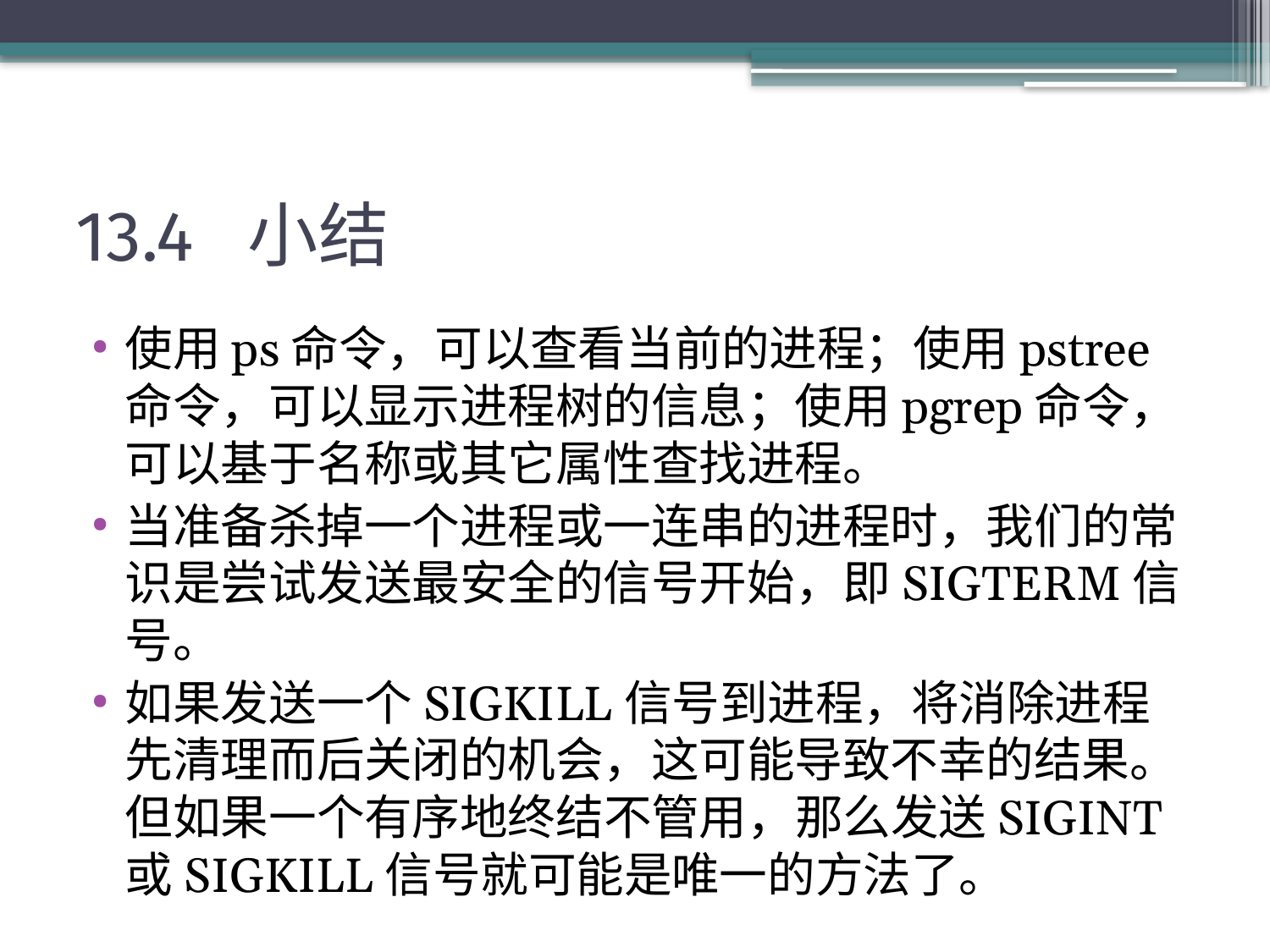

# 13.4  小结
使用ps命令，可以查看当前的进程；使用pstree命令，可以显示进程树的信息；使用pgrep命令，可以基于名称或其它属性查找进程。
当准备杀掉一个进程或一连串的进程时，我们的常识是尝试发送最安全的信号开始，即SIGTERM信号。
如果发送一个SIGKILL信号到进程，将消除进程先清理而后关闭的机会，这可能导致不幸的结果。但如果一个有序地终结不管用，那么发送SIGINT或SIGKILL信号就可能是唯一的方法了。